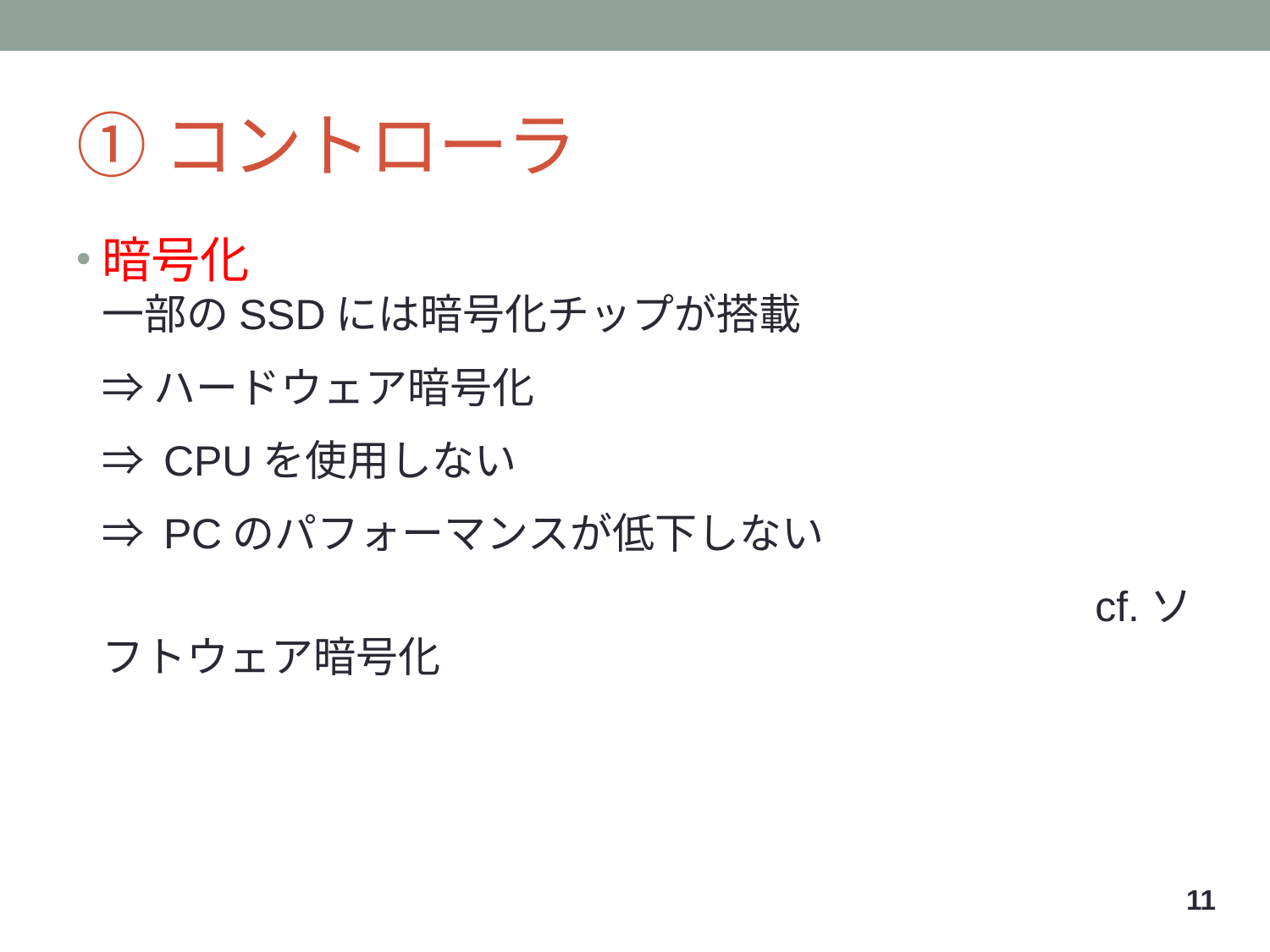

# ①コントローラ
暗号化
一部のSSDには暗号化チップが搭載
⇒ ハードウェア暗号化
⇒ CPUを使用しない
⇒ PCのパフォーマンスが低下しない
　　　　　　　　　　　　　　　　　　　 　　　　cf.ソフトウェア暗号化
11